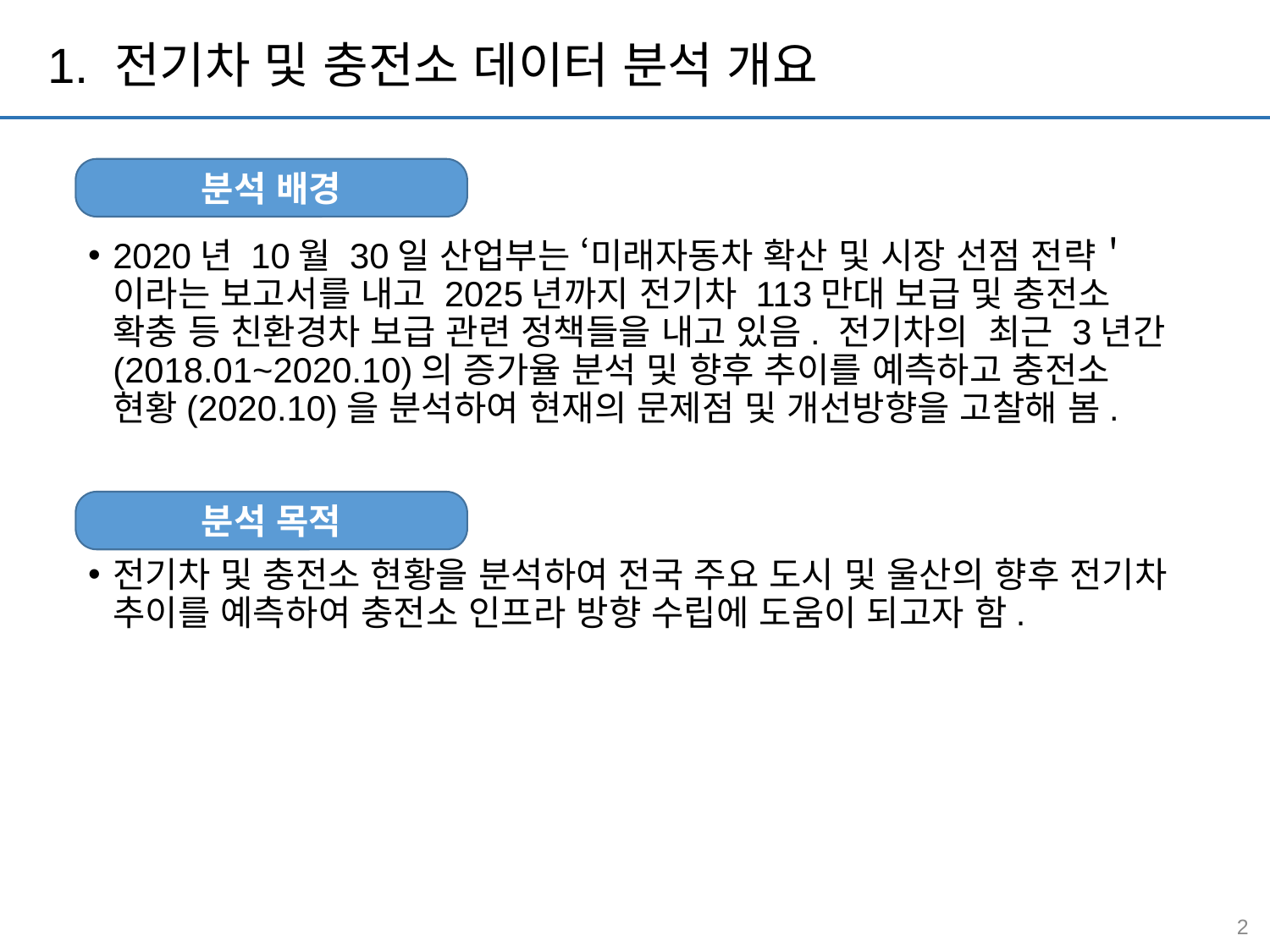

1. 전기차 및 충전소 데이터 분석 개요
분석 배경
2020년 10월 30일 산업부는 ‘미래자동차 확산 및 시장 선점 전략＇이라는 보고서를 내고 2025년까지 전기차 113만대 보급 및 충전소 확충 등 친환경차 보급 관련 정책들을 내고 있음. 전기차의  최근 3년간(2018.01~2020.10)의 증가율 분석 및 향후 추이를 예측하고 충전소 현황(2020.10)을 분석하여 현재의 문제점 및 개선방향을 고찰해 봄.

전기차 및 충전소 현황을 분석하여 전국 주요 도시 및 울산의 향후 전기차 추이를 예측하여 충전소 인프라 방향 수립에 도움이 되고자 함.
분석 목적